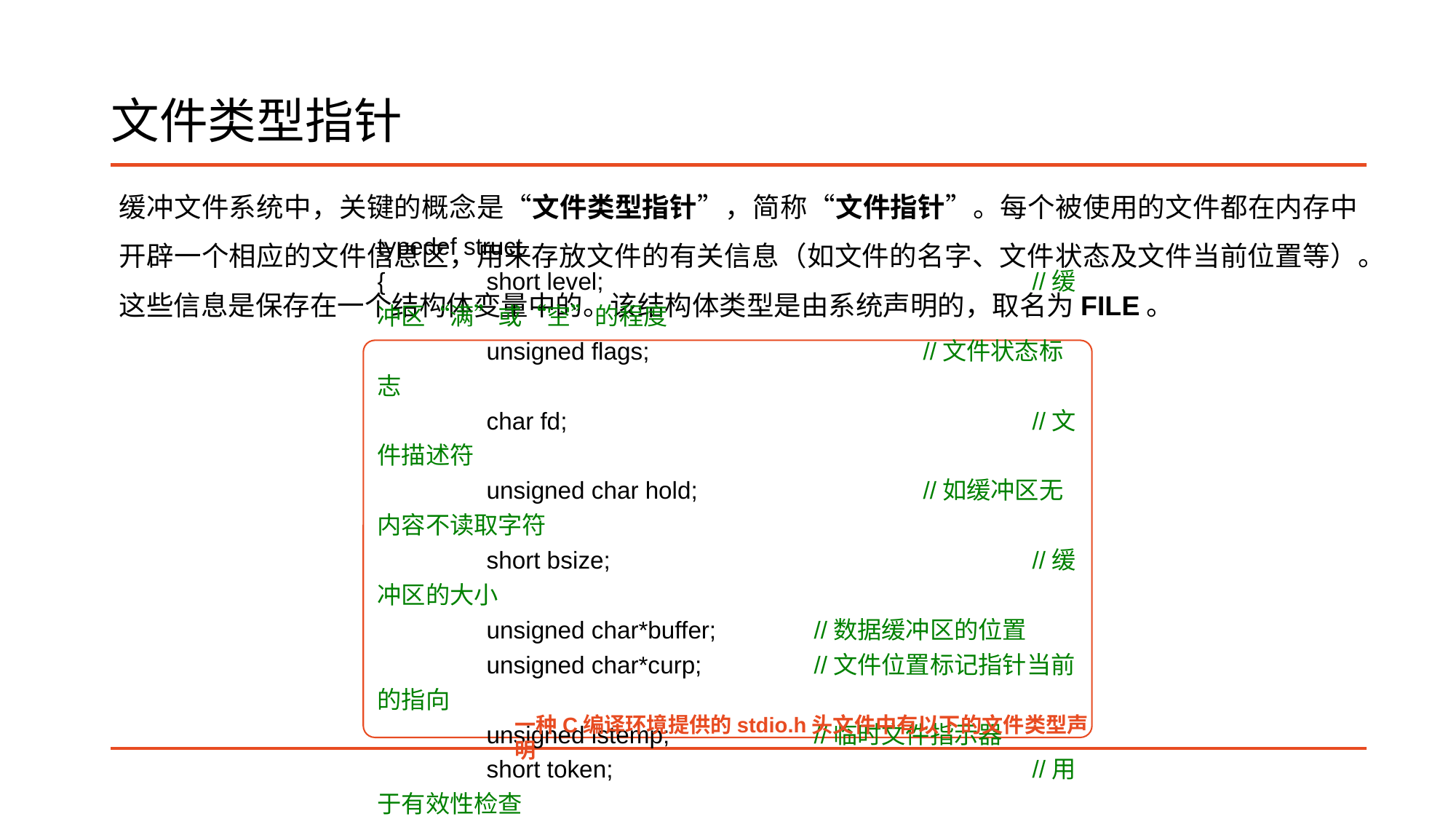

# 文件类型指针
缓冲文件系统中，关键的概念是“文件类型指针”，简称“文件指针”。每个被使用的文件都在内存中开辟一个相应的文件信息区，用来存放文件的有关信息（如文件的名字、文件状态及文件当前位置等）。这些信息是保存在一个结构体变量中的。该结构体类型是由系统声明的，取名为FILE。
typedef struct
{	short level;				//缓冲区“满”或“空”的程度
	unsigned flags;			//文件状态标志
	char fd;					//文件描述符
	unsigned char hold; 		//如缓冲区无内容不读取字符
	short bsize;				//缓冲区的大小
	unsigned char*buffer;	//数据缓冲区的位置
	unsigned char*curp;		//文件位置标记指针当前的指向
	unsigned istemp;		//临时文件指示器
	short token;				//用于有效性检查
}FILE;
一种C编译环境提供的stdio.h头文件中有以下的文件类型声明